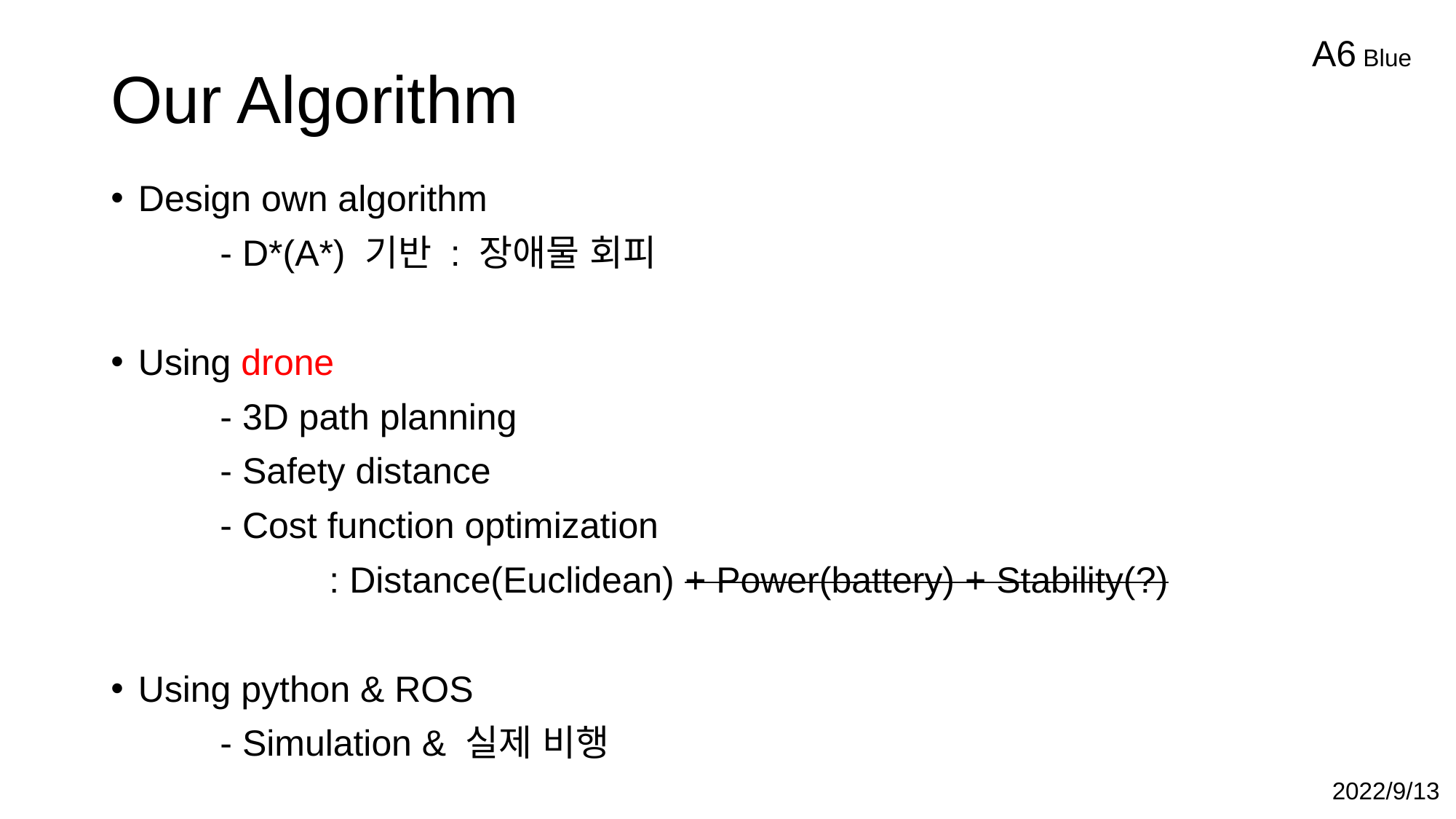

# Our Algorithm
A6 Blue
Design own algorithm
	- D*(A*) 기반 : 장애물 회피

Using drone
	- 3D path planning
	- Safety distance
	- Cost function optimization
		: Distance(Euclidean) + Power(battery) + Stability(?)

Using python & ROS
	- Simulation & 실제 비행
2022/9/13